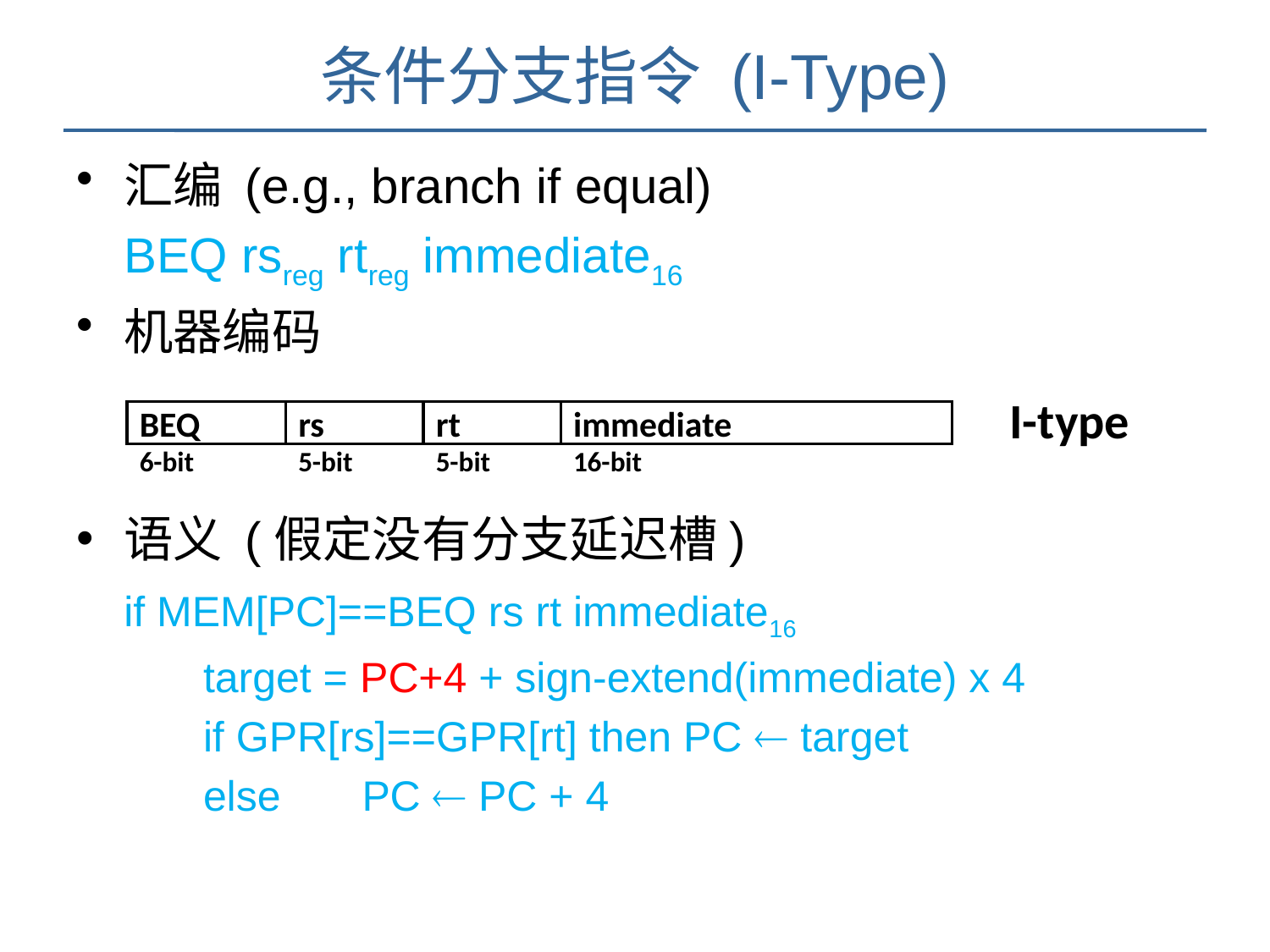

# 条件分支指令 (I-Type)
汇编 (e.g., branch if equal)
	BEQ rsreg rtreg immediate16
机器编码

语义 (假定没有分支延迟槽)
	if MEM[PC]==BEQ rs rt immediate16
target = PC+4 + sign-extend(immediate) x 4
if GPR[rs]==GPR[rt] then PC ← target
else 	PC ← PC + 4

I-type
BEQ
6-bit
rs
5-bit
rt
5-bit
immediate
16-bit